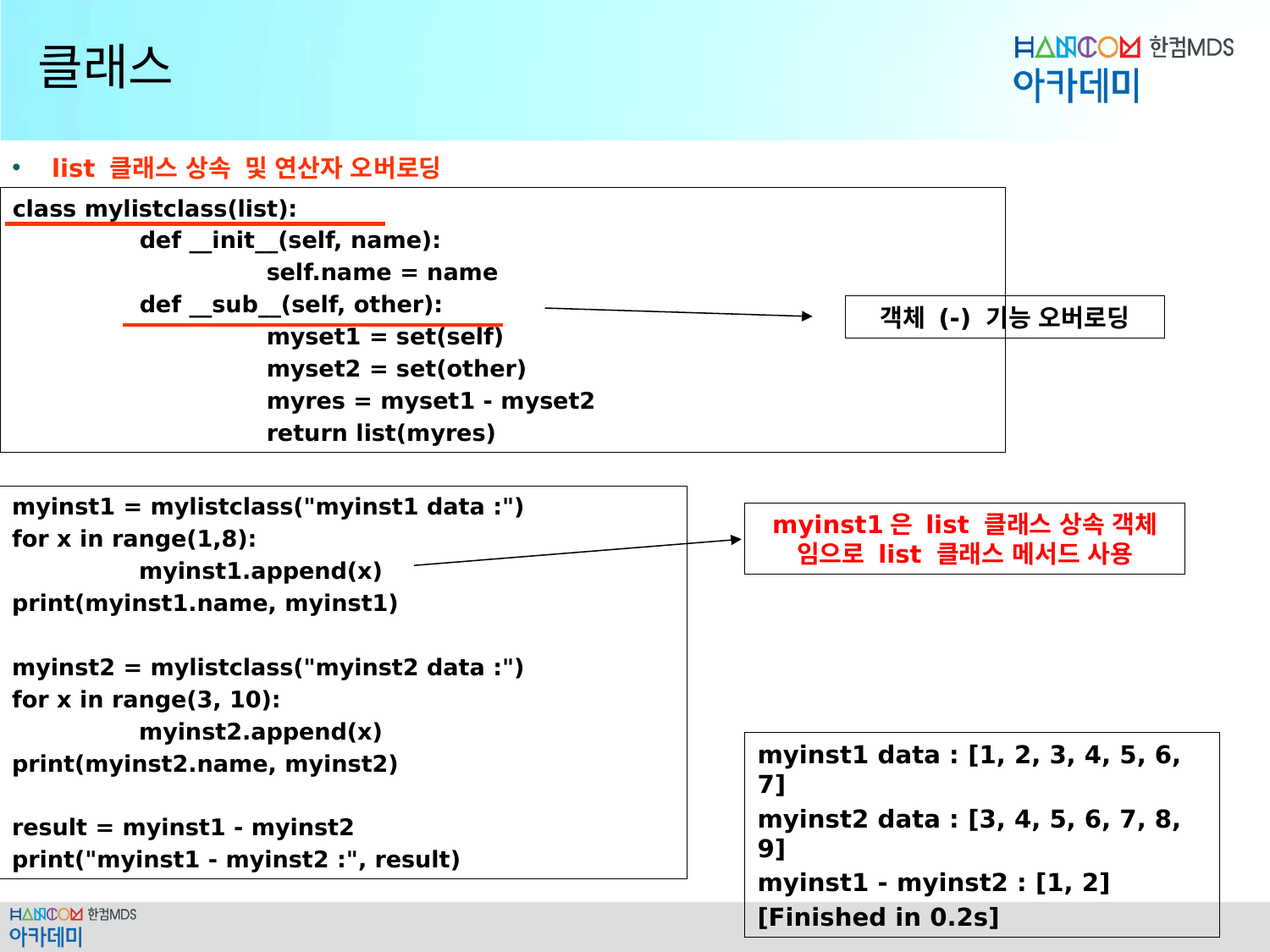

# 클래스
list 클래스 상속  및 연산자 오버로딩
class mylistclass(list):
	def __init__(self, name):
		self.name = name
	def __sub__(self, other):
		myset1 = set(self)
		myset2 = set(other)
		myres = myset1 - myset2
		return list(myres)
객체 (-) 기능 오버로딩
myinst1 = mylistclass("myinst1 data :")
for x in range(1,8):
	myinst1.append(x)
print(myinst1.name, myinst1)

myinst2 = mylistclass("myinst2 data :")
for x in range(3, 10):
	myinst2.append(x)
print(myinst2.name, myinst2)

result = myinst1 - myinst2
print("myinst1 - myinst2 :", result)
myinst1은 list 클래스 상속 객체 임으로 list 클래스 메서드 사용
myinst1 data : [1, 2, 3, 4, 5, 6, 7]
myinst2 data : [3, 4, 5, 6, 7, 8, 9]
myinst1 - myinst2 : [1, 2]
[Finished in 0.2s]